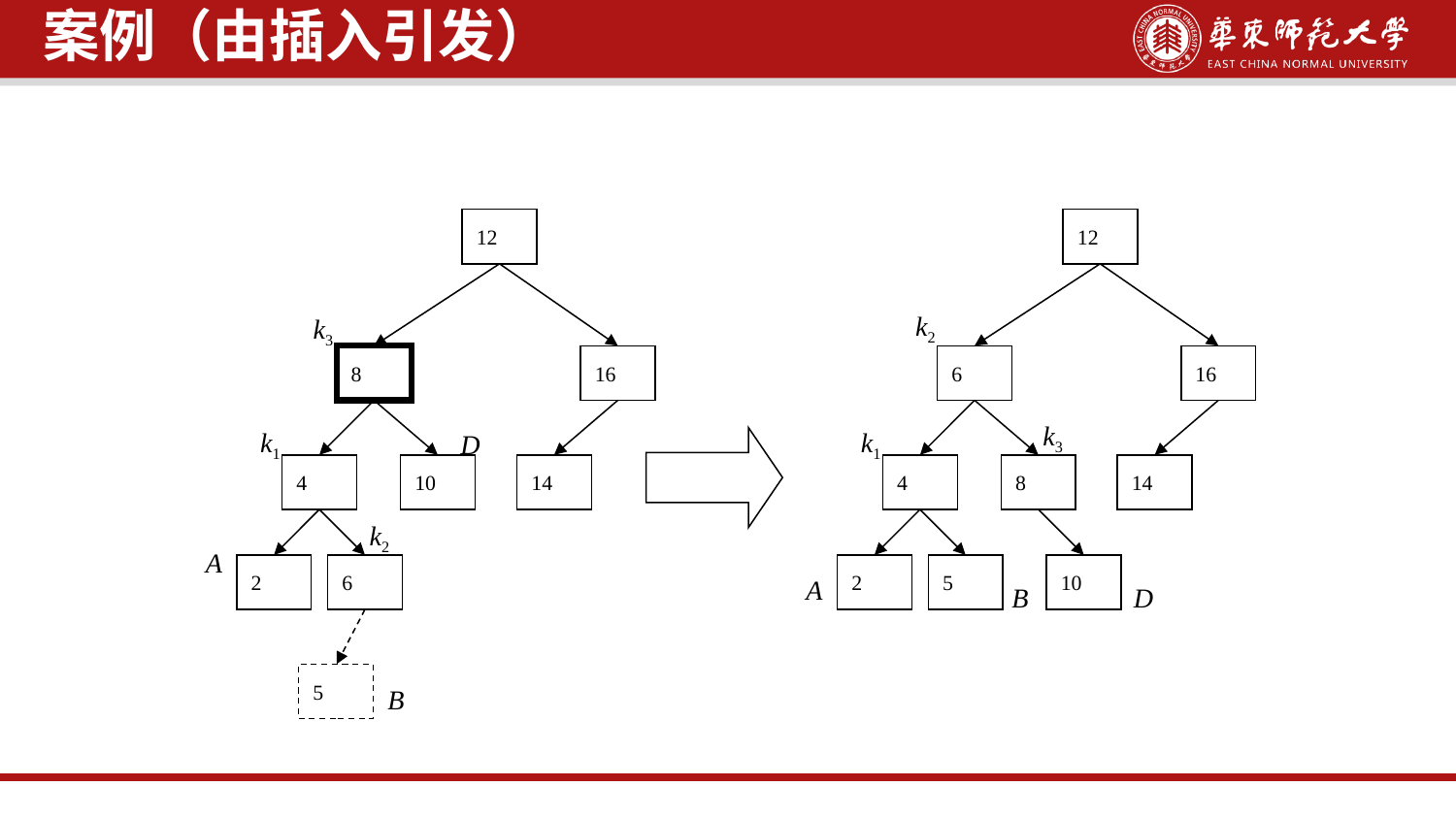

案例（由插入引发）
12
12
k2
k3
8
16
6
16
k3
k1
k1
D

4
10
14
4
8
14
k2
A
2
6
2
5
10
A
D
B
5
B